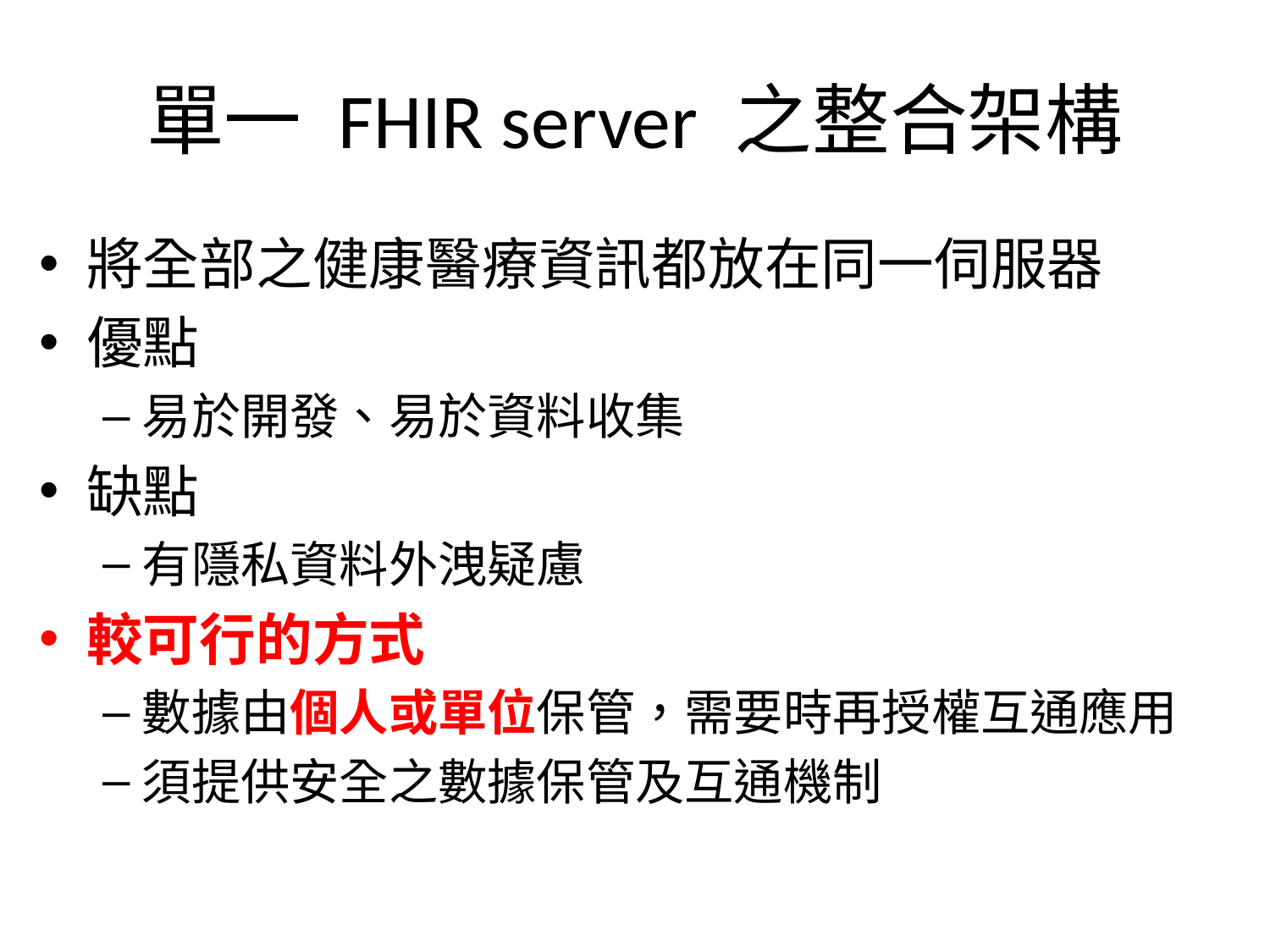

# 單一 FHIR server 之整合架構
將全部之健康醫療資訊都放在同一伺服器
優點
易於開發、易於資料收集
缺點
有隱私資料外洩疑慮
較可行的方式
數據由個人或單位保管，需要時再授權互通應用
須提供安全之數據保管及互通機制